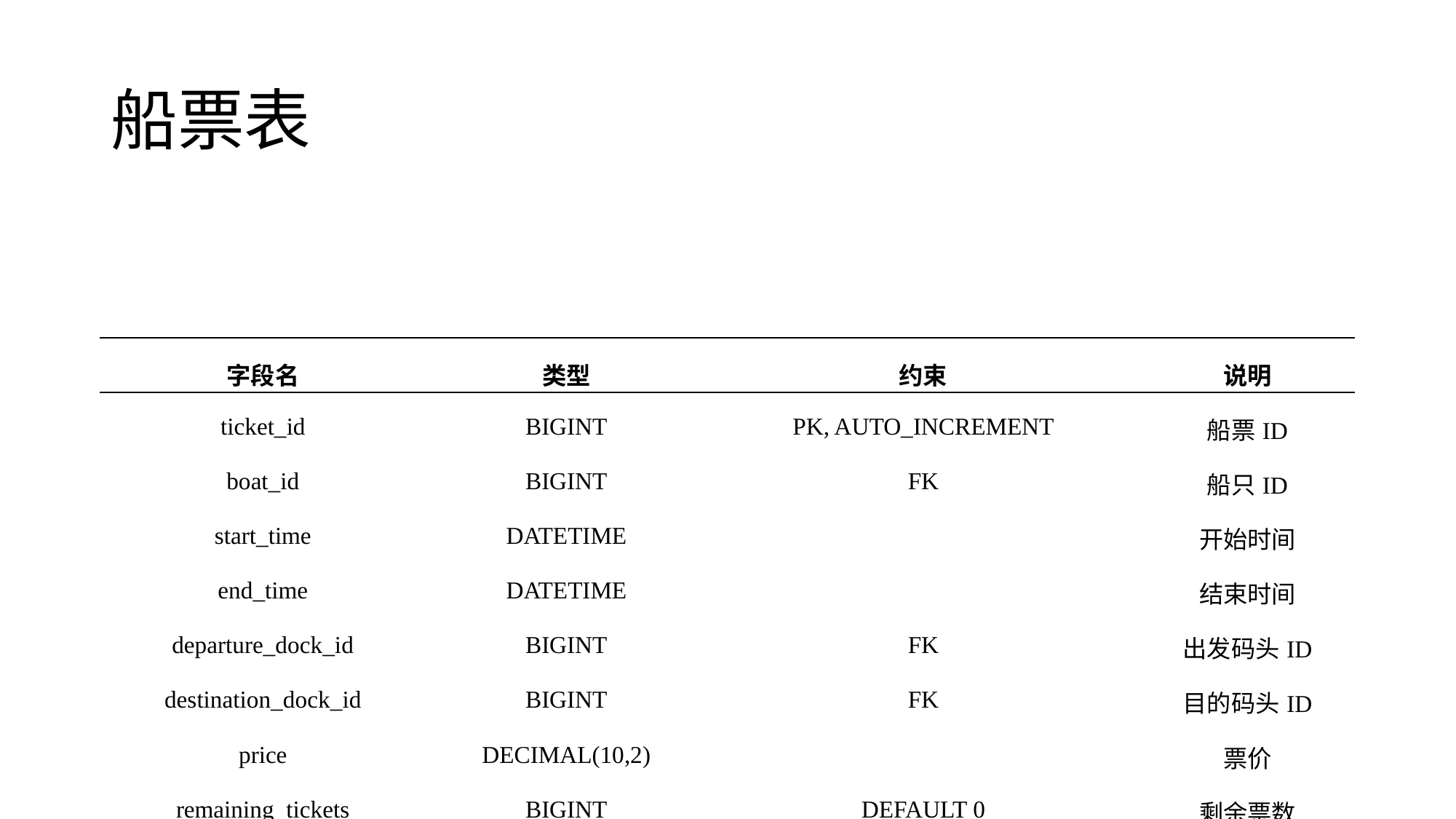

# 船票表
| 字段名 | 类型 | 约束 | 说明 |
| --- | --- | --- | --- |
| ticket\_id | BIGINT | PK, AUTO\_INCREMENT | 船票ID |
| boat\_id | BIGINT | FK | 船只ID |
| start\_time | DATETIME |  | 开始时间 |
| end\_time | DATETIME |  | 结束时间 |
| departure\_dock\_id | BIGINT | FK | 出发码头ID |
| destination\_dock\_id | BIGINT | FK | 目的码头ID |
| price | DECIMAL(10,2) |  | 票价 |
| remaining\_tickets | BIGINT | DEFAULT 0 | 剩余票数 |